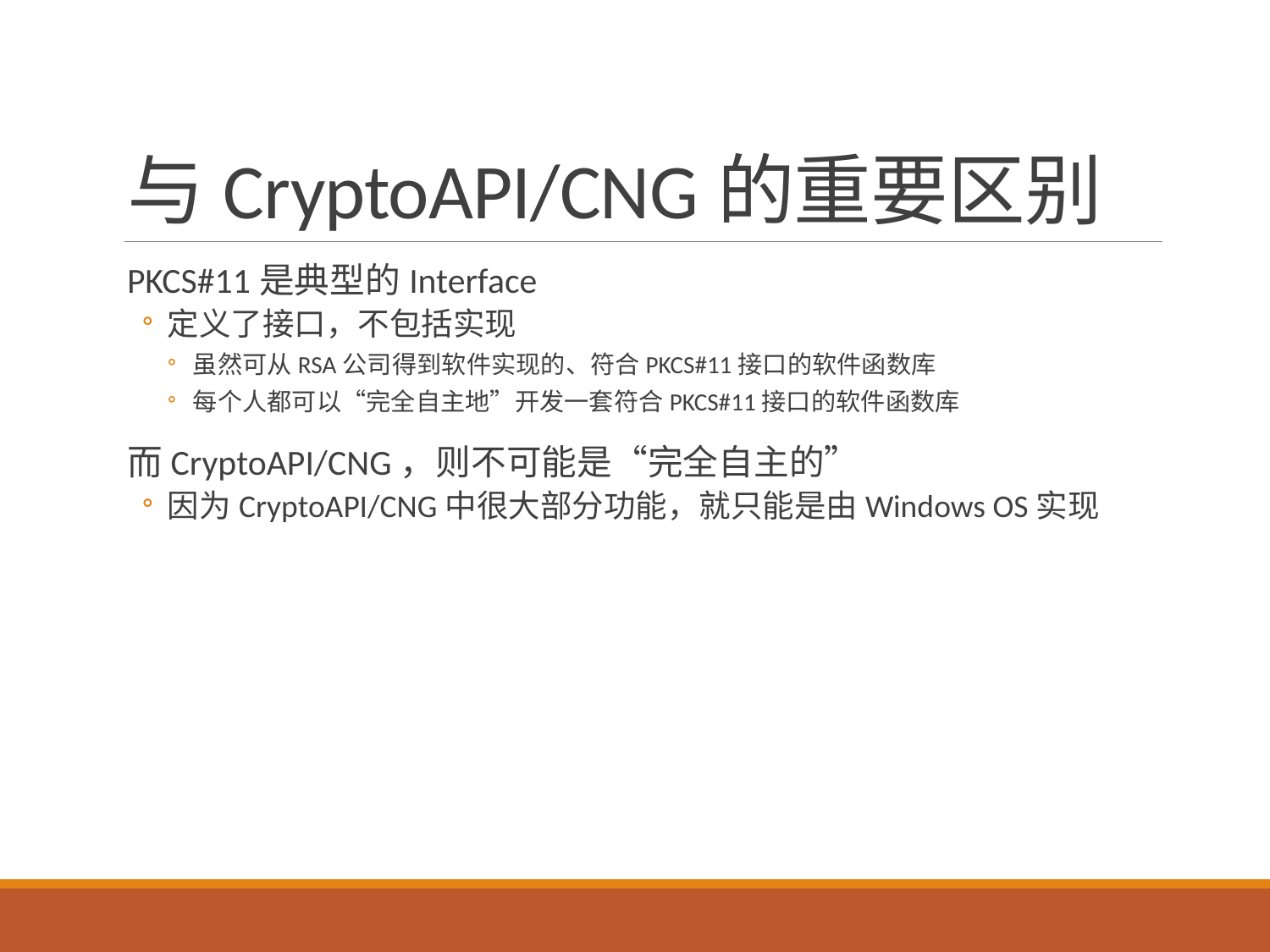

# 与CryptoAPI/CNG的重要区别
PKCS#11是典型的Interface
定义了接口，不包括实现
虽然可从RSA公司得到软件实现的、符合PKCS#11接口的软件函数库
每个人都可以“完全自主地”开发一套符合PKCS#11接口的软件函数库
而CryptoAPI/CNG，则不可能是“完全自主的”
因为CryptoAPI/CNG中很大部分功能，就只能是由Windows OS实现
57